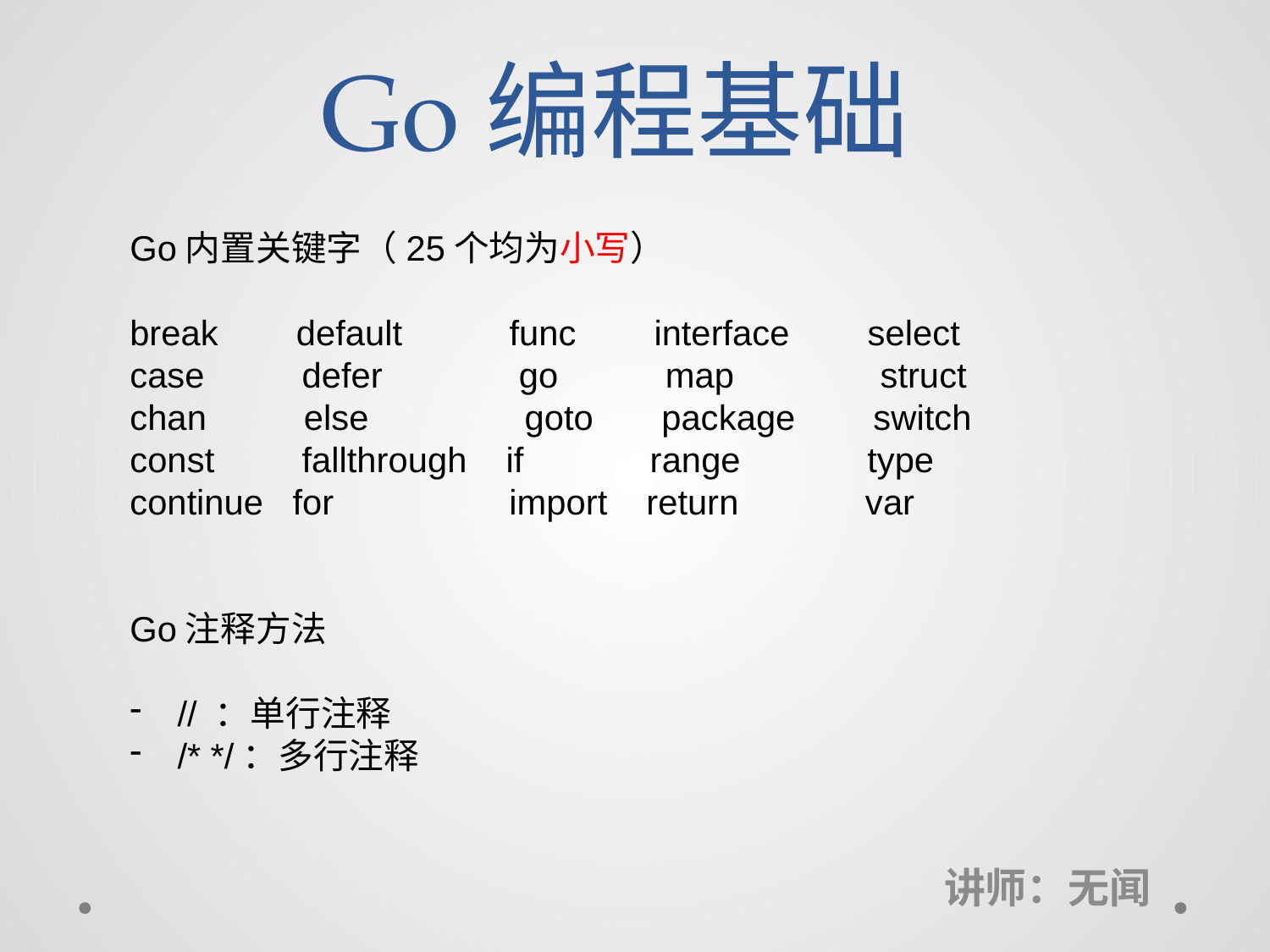

# Go编程基础
Go内置关键字（25个均为小写）

break        default           func        interface        select
case          defer              go           map               struct
chan          else                goto       package        switch
const         fallthrough    if             range             type
continue   for                  import    return             var

Go注释方法

// ：单行注释
/* */：多行注释
讲师：无闻